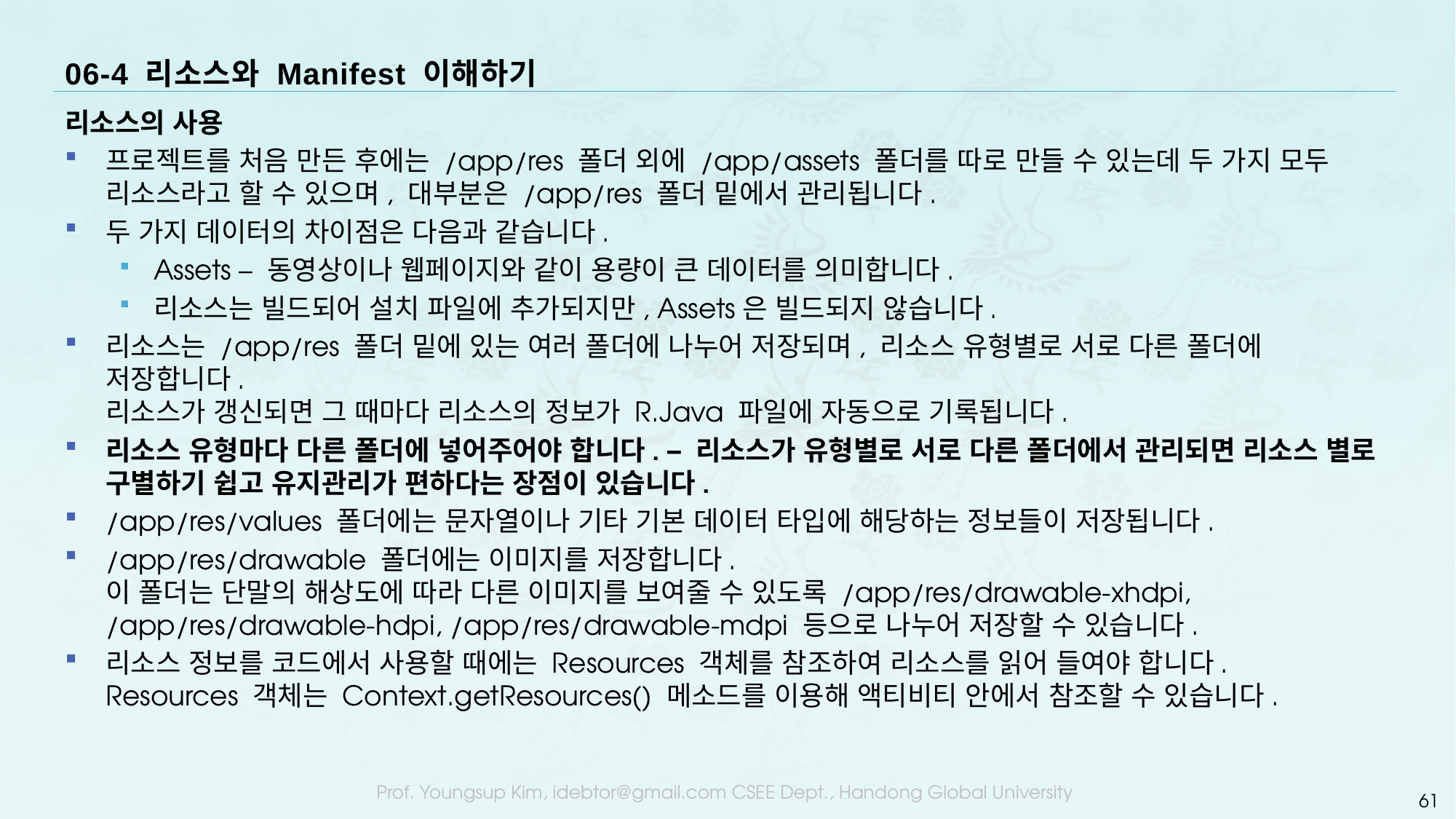

# 06-4 리소스와 Manifest 이해하기
리소스의 사용
프로젝트를 처음 만든 후에는 /app/res 폴더 외에 /app/assets 폴더를 따로 만들 수 있는데 두 가지 모두 리소스라고 할 수 있으며, 대부분은 /app/res 폴더 밑에서 관리됩니다.
두 가지 데이터의 차이점은 다음과 같습니다.
Assets – 동영상이나 웹페이지와 같이 용량이 큰 데이터를 의미합니다.
리소스는 빌드되어 설치 파일에 추가되지만, Assets은 빌드되지 않습니다.
리소스는 /app/res 폴더 밑에 있는 여러 폴더에 나누어 저장되며, 리소스 유형별로 서로 다른 폴더에 저장합니다.
리소스가 갱신되면 그 때마다 리소스의 정보가 R.Java 파일에 자동으로 기록됩니다.
리소스 유형마다 다른 폴더에 넣어주어야 합니다. – 리소스가 유형별로 서로 다른 폴더에서 관리되면 리소스 별로 구별하기 쉽고 유지관리가 편하다는 장점이 있습니다.
/app/res/values 폴더에는 문자열이나 기타 기본 데이터 타입에 해당하는 정보들이 저장됩니다.
/app/res/drawable 폴더에는 이미지를 저장합니다.
이 폴더는 단말의 해상도에 따라 다른 이미지를 보여줄 수 있도록 /app/res/drawable-xhdpi, /app/res/drawable-hdpi, /app/res/drawable-mdpi 등으로 나누어 저장할 수 있습니다.
리소스 정보를 코드에서 사용할 때에는 Resources 객체를 참조하여 리소스를 읽어 들여야 합니다.
Resources 객체는 Context.getResources() 메소드를 이용해 액티비티 안에서 참조할 수 있습니다.

61